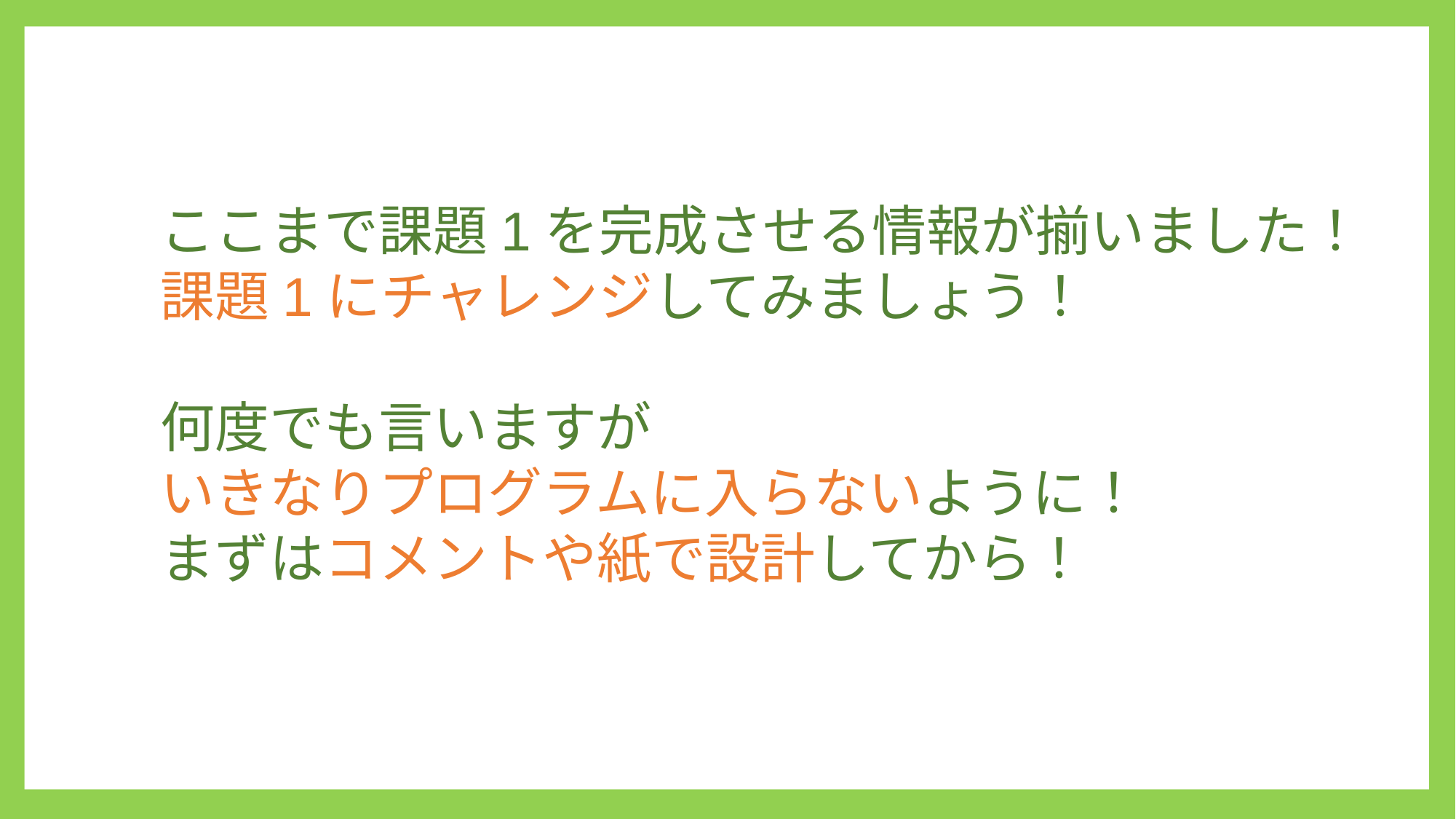

ここまで課題1を完成させる情報が揃いました！
課題1にチャレンジしてみましょう！

何度でも言いますが
いきなりプログラムに入らないように！
まずはコメントや紙で設計してから！